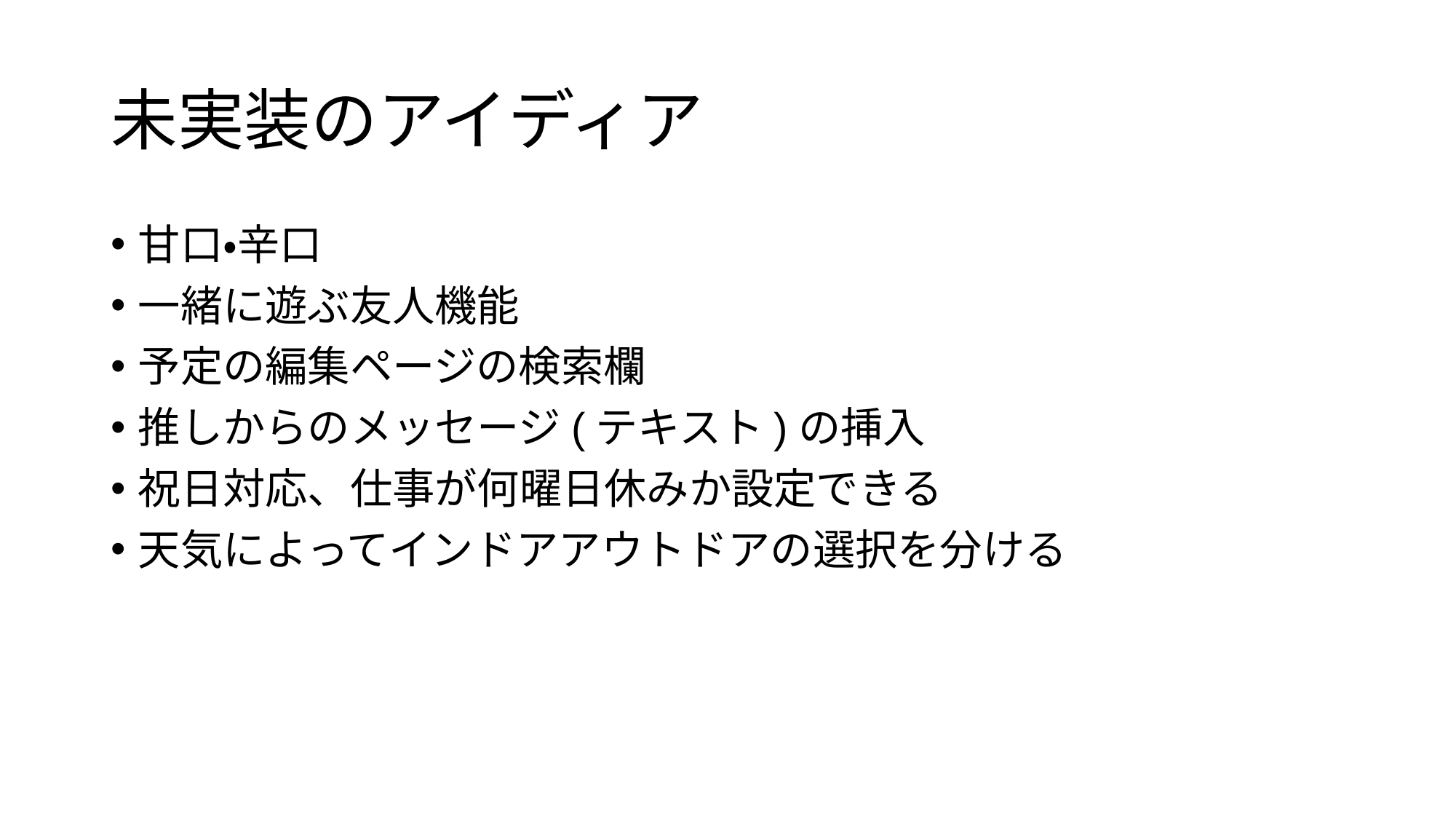

# 未実装のアイディア
甘口・辛口
一緒に遊ぶ友人機能
予定の編集ページの検索欄
推しからのメッセージ(テキスト)の挿入
祝日対応、仕事が何曜日休みか設定できる
天気によってインドアアウトドアの選択を分ける